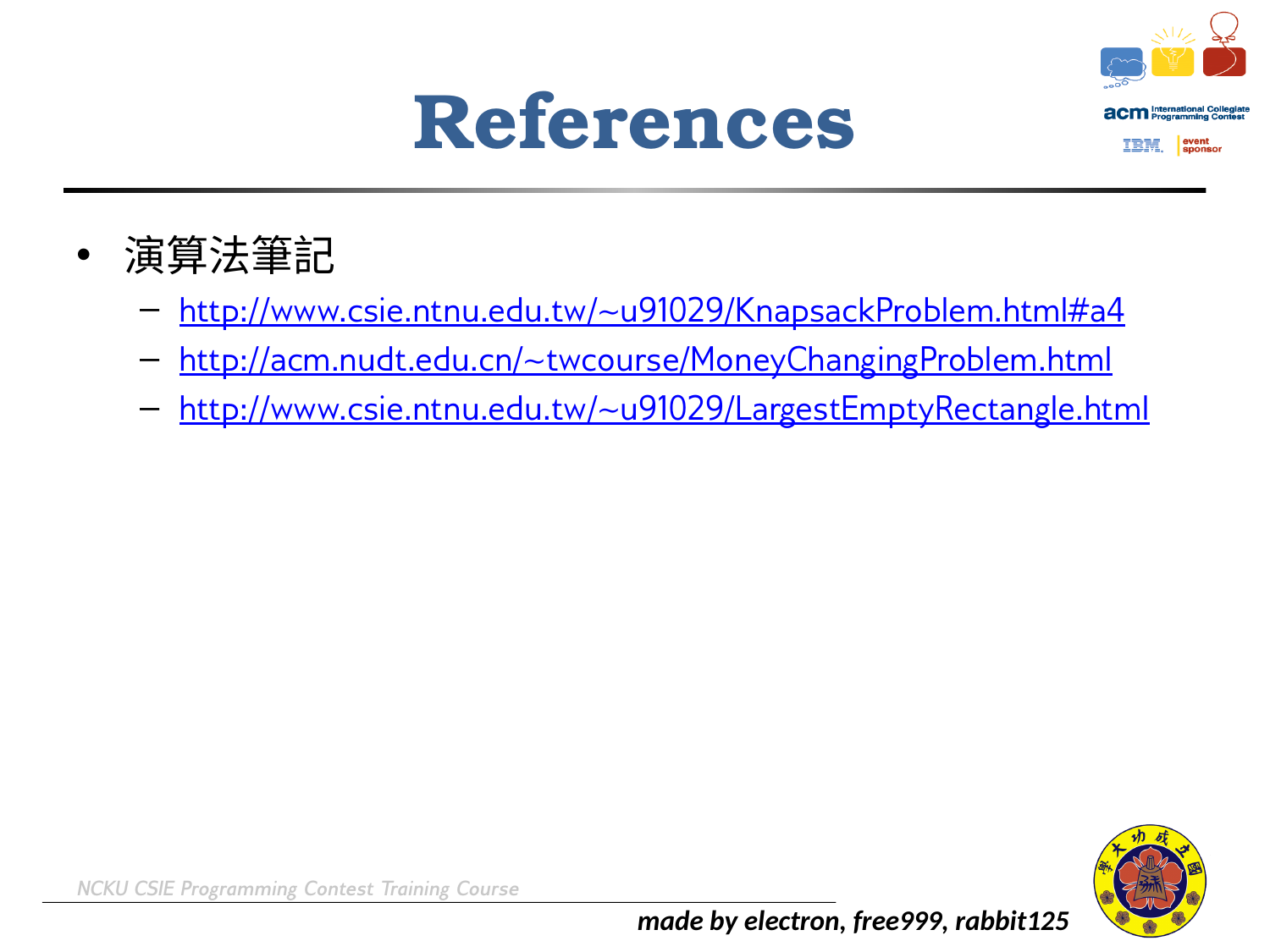

# References
演算法筆記
http://www.csie.ntnu.edu.tw/~u91029/KnapsackProblem.html#a4
http://acm.nudt.edu.cn/~twcourse/MoneyChangingProblem.html
http://www.csie.ntnu.edu.tw/~u91029/LargestEmptyRectangle.html

NCKU CSIE Programming Contest Training Course